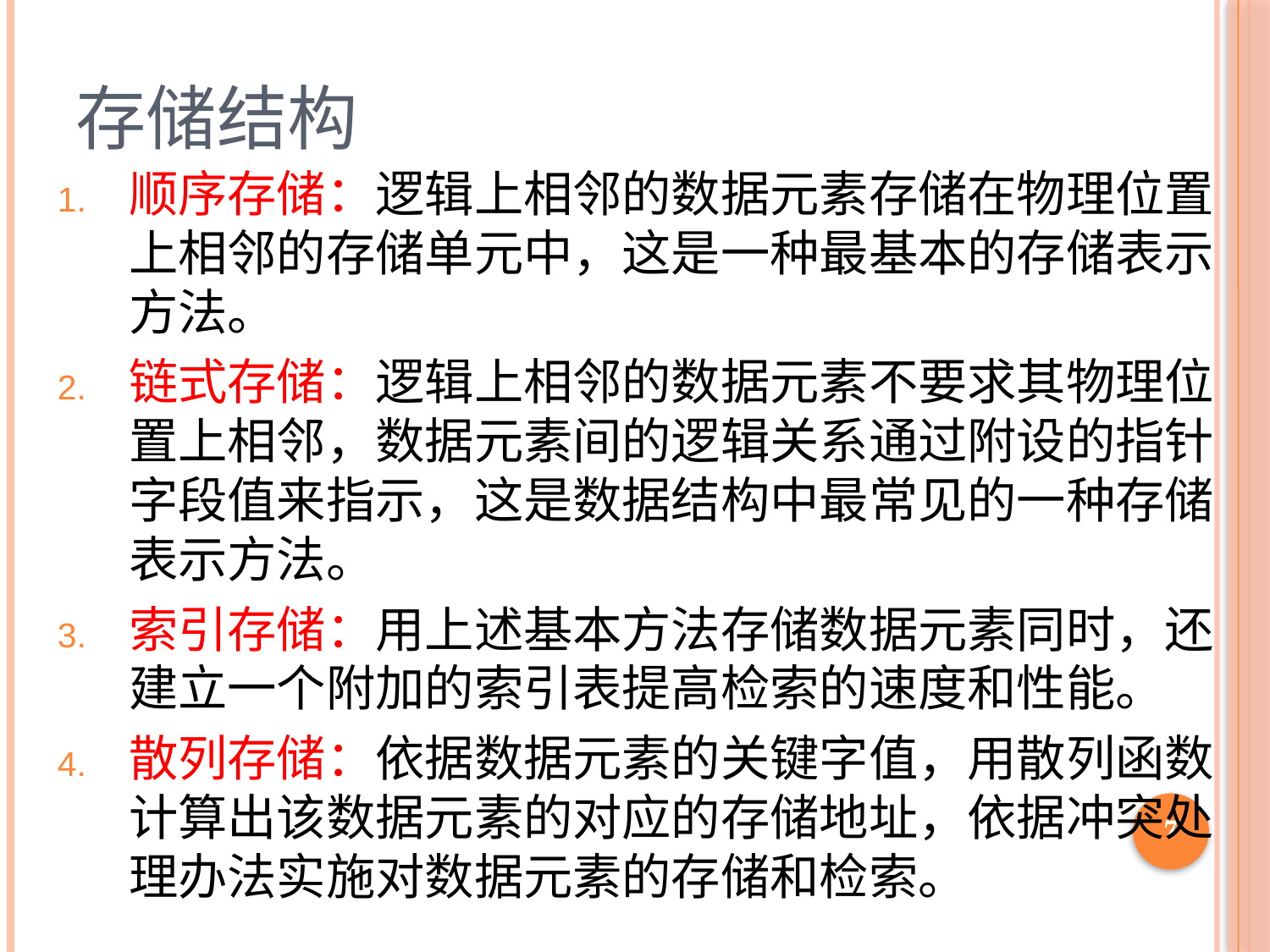

# 存储结构
顺序存储：逻辑上相邻的数据元素存储在物理位置上相邻的存储单元中，这是一种最基本的存储表示方法。
链式存储：逻辑上相邻的数据元素不要求其物理位置上相邻，数据元素间的逻辑关系通过附设的指针字段值来指示，这是数据结构中最常见的一种存储表示方法。
索引存储：用上述基本方法存储数据元素同时，还建立一个附加的索引表提高检索的速度和性能。
散列存储：依据数据元素的关键字值，用散列函数计算出该数据元素的对应的存储地址，依据冲突处理办法实施对数据元素的存储和检索。
7